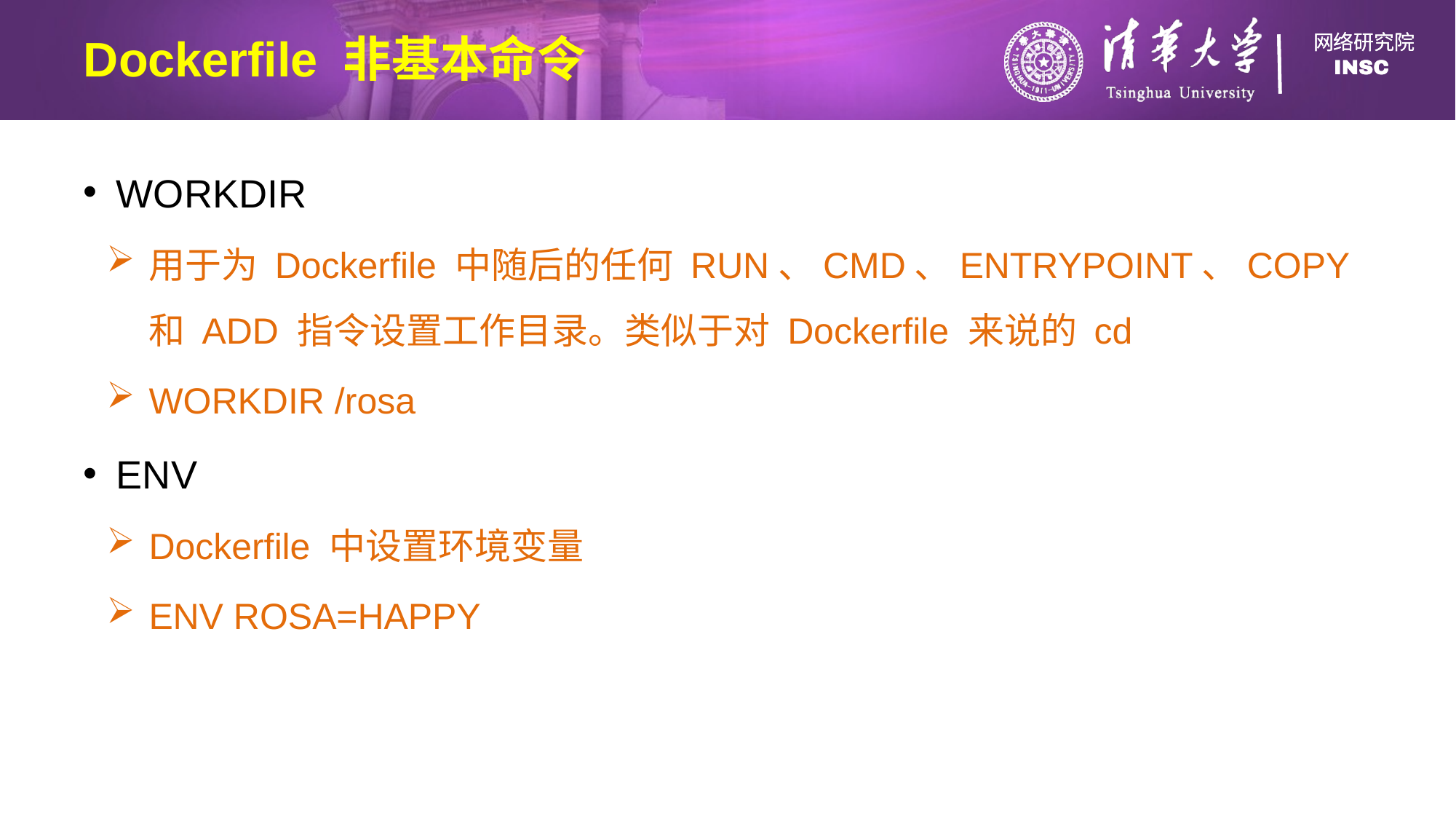

# Dockerfile 非基本命令
WORKDIR
用于为 Dockerfile 中随后的任何 RUN、CMD、ENTRYPOINT、COPY 和 ADD 指令设置工作目录。类似于对 Dockerfile 来说的 cd
WORKDIR /rosa
ENV
Dockerfile 中设置环境变量
ENV ROSA=HAPPY